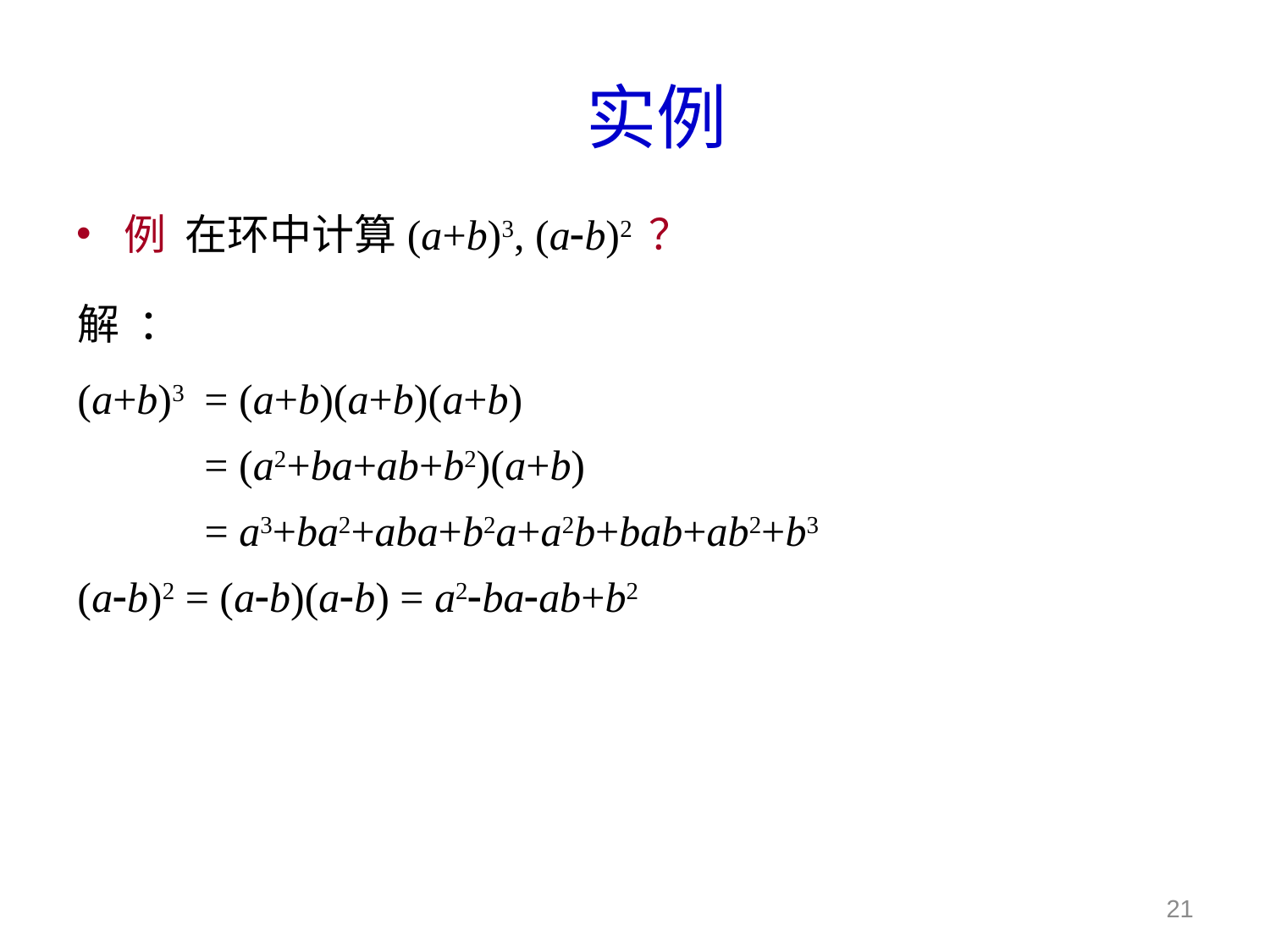

# 实例
例  在环中计算(a+b)3, (a−b)2 ？
解  ：
(a+b)3 	= (a+b)(a+b)(a+b)
	= (a2+ba+ab+b2)(a+b)
            = a3+ba2+aba+b2a+a2b+bab+ab2+b3
(a−b)2 = (a−b)(a−b) = a2−ba−ab+b2
21